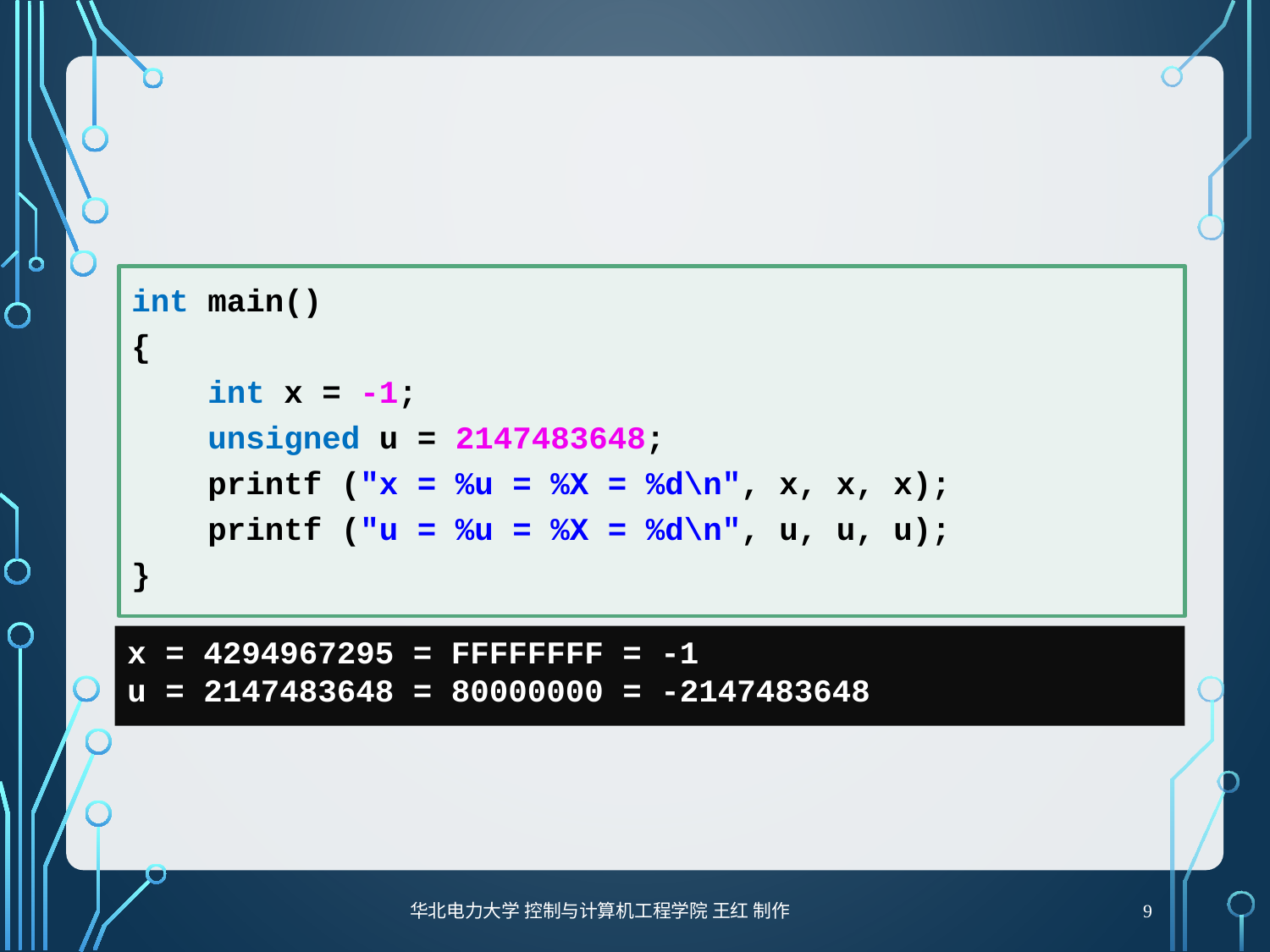

#
int main()
{
    int x = -1;
    unsigned u = 2147483648;
    printf ("x = %u = %X = %d\n", x, x, x);
    printf ("u = %u = %X = %d\n", u, u, u);
}

x = 4294967295 = FFFFFFFF = -1
u = 2147483648 = 80000000 = -2147483648
9
华北电力大学 控制与计算机工程学院 王红 制作